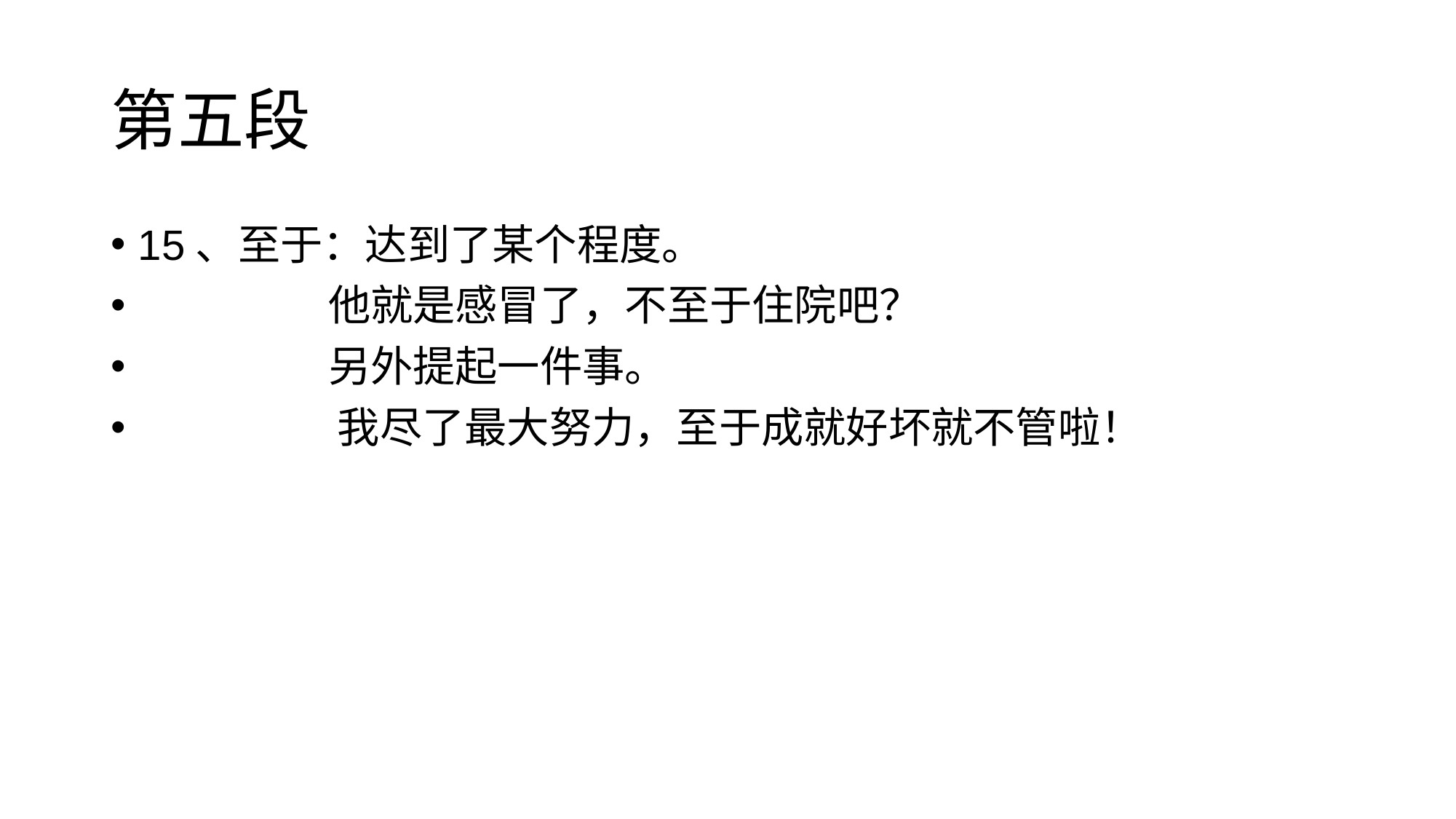

# 第五段
15、至于：达到了某个程度。
                   他就是感冒了，不至于住院吧？
                   另外提起一件事。
                    我尽了最大努力，至于成就好坏就不管啦！